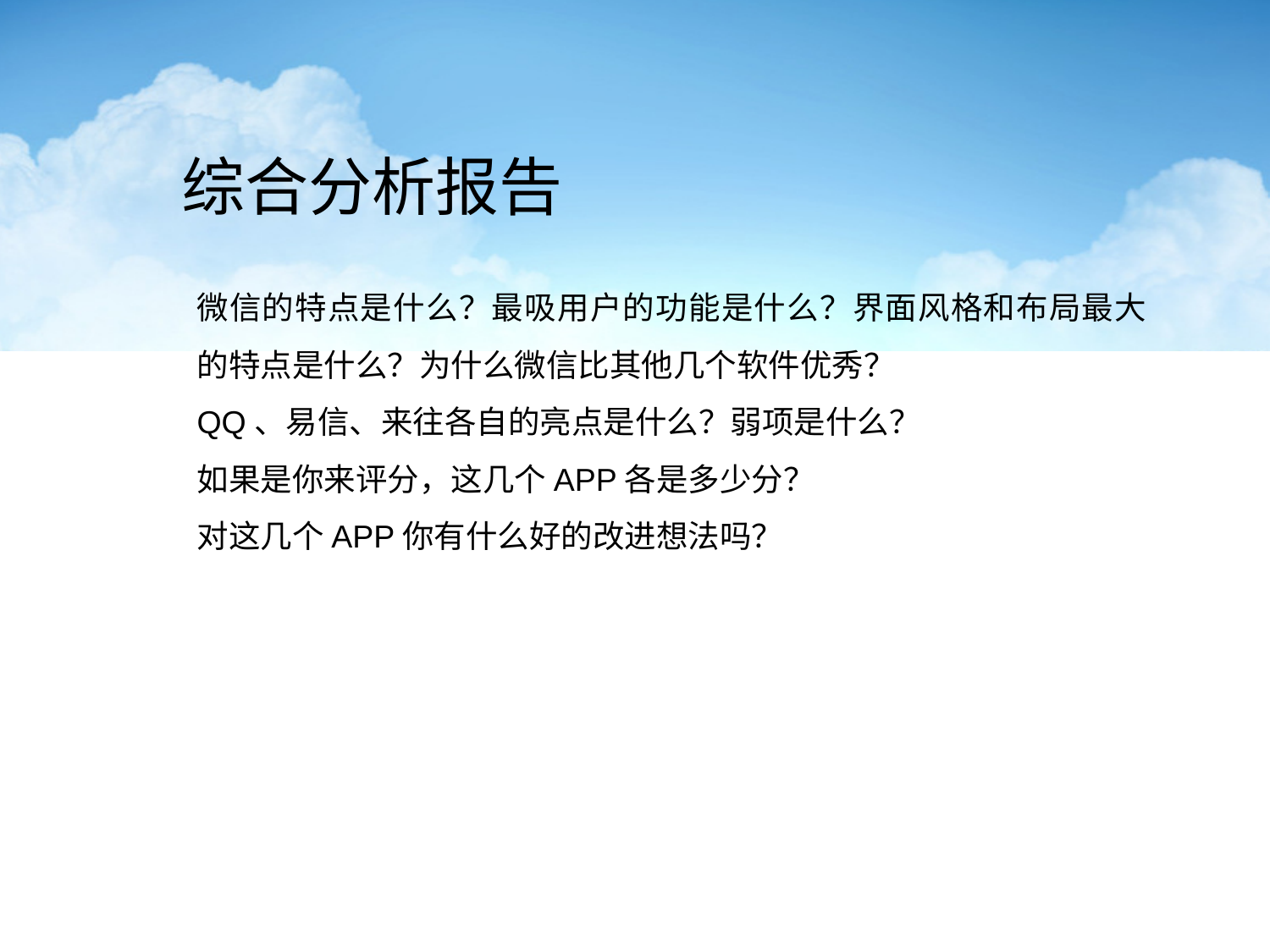

综合分析报告
微信的特点是什么？最吸用户的功能是什么？界面风格和布局最大的特点是什么？为什么微信比其他几个软件优秀？
QQ、易信、来往各自的亮点是什么？弱项是什么？
如果是你来评分，这几个APP各是多少分？
对这几个APP你有什么好的改进想法吗？